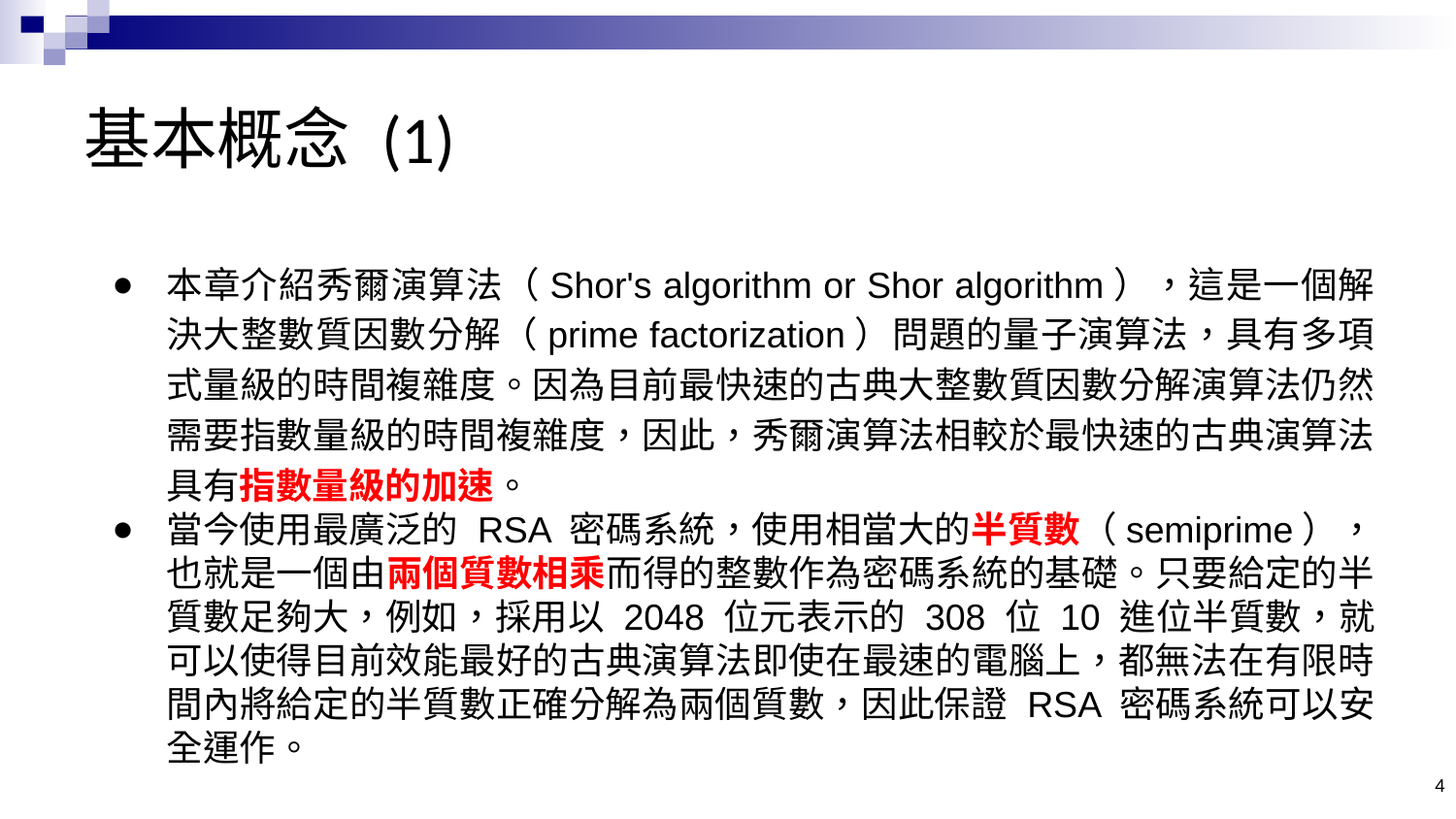

# 基本概念 (1)
本章介紹秀爾演算法（Shor's algorithm or Shor algorithm），這是一個解決大整數質因數分解（prime factorization）問題的量子演算法，具有多項式量級的時間複雜度。因為目前最快速的古典大整數質因數分解演算法仍然需要指數量級的時間複雜度，因此，秀爾演算法相較於最快速的古典演算法具有指數量級的加速。
當今使用最廣泛的 RSA 密碼系統，使用相當大的半質數（semiprime），也就是一個由兩個質數相乘而得的整數作為密碼系統的基礎。只要給定的半質數足夠大，例如，採用以 2048 位元表示的 308 位 10 進位半質數，就可以使得目前效能最好的古典演算法即使在最速的電腦上，都無法在有限時間內將給定的半質數正確分解為兩個質數，因此保證 RSA 密碼系統可以安全運作。
4